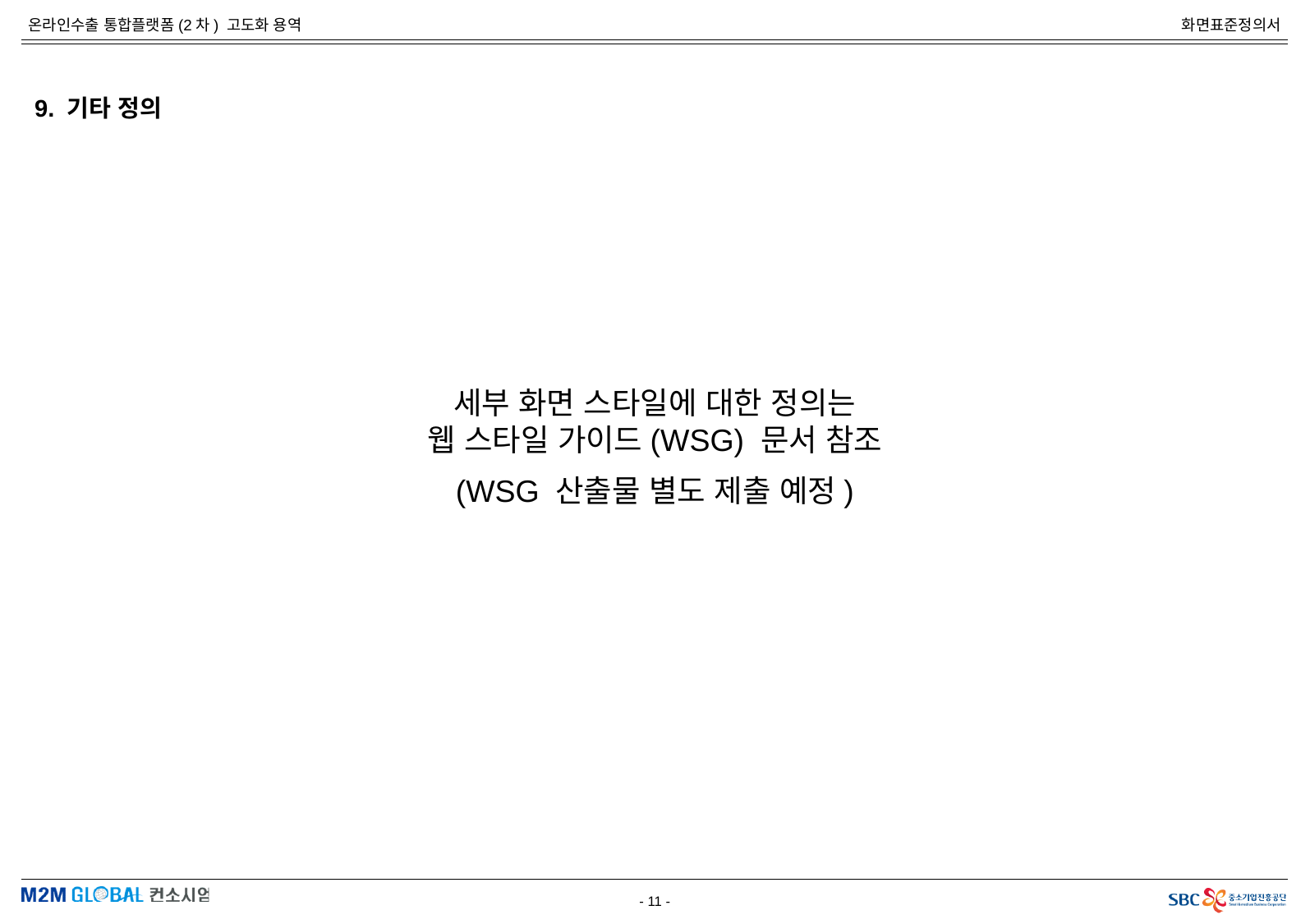

9. 기타 정의
세부 화면 스타일에 대한 정의는
웹 스타일 가이드(WSG) 문서 참조
(WSG 산출물 별도 제출 예정)